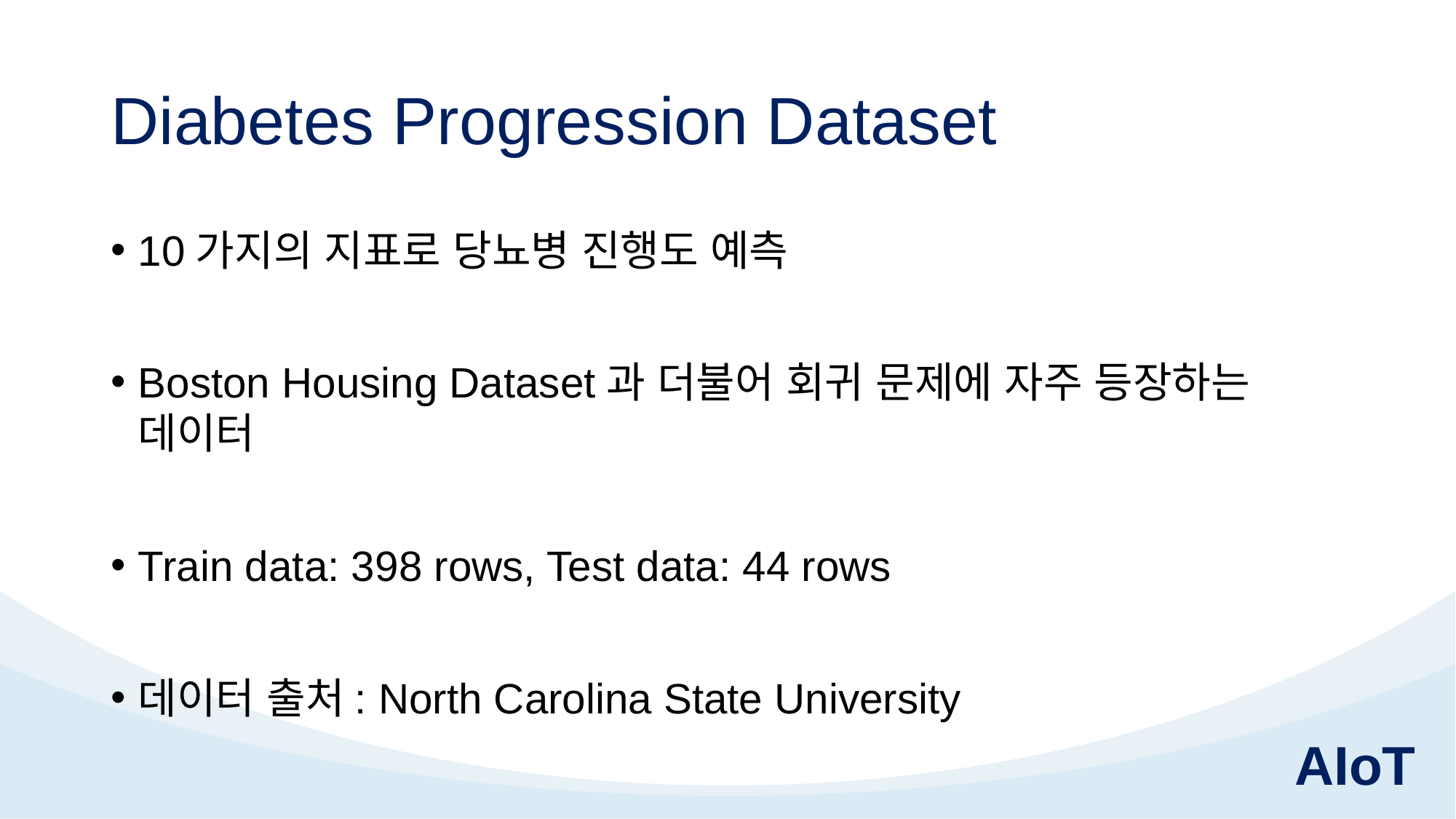

# Diabetes Progression Dataset
10가지의 지표로 당뇨병 진행도 예측

Boston Housing Dataset과 더불어 회귀 문제에 자주 등장하는 데이터

Train data: 398 rows, Test data: 44 rows

데이터 출처: North Carolina State University